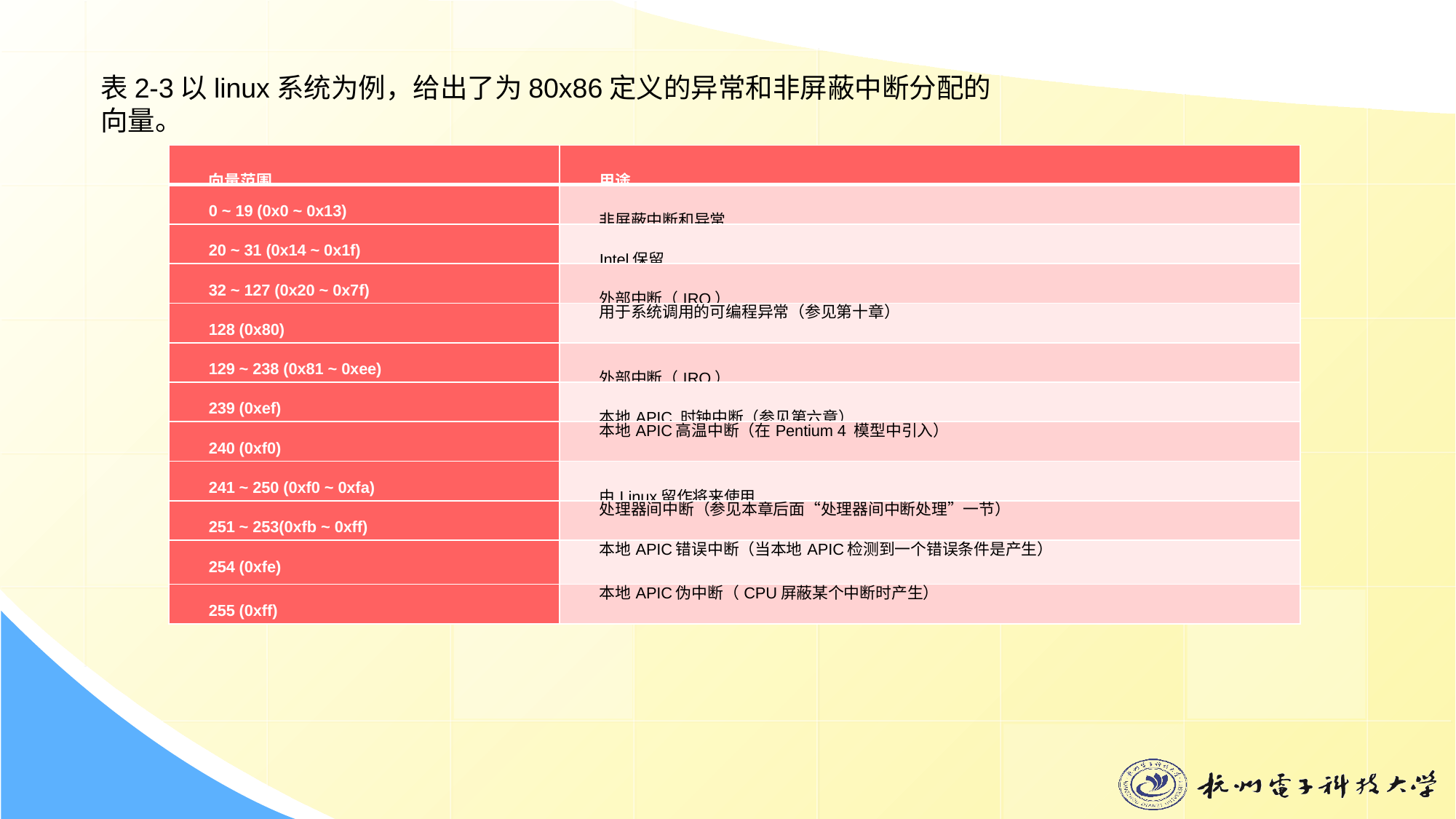

表2-3以linux系统为例，给出了为80x86定义的异常和非屏蔽中断分配的向量。
| 向量范围 | 用途 |
| --- | --- |
| 0 ~ 19 (0x0 ~ 0x13) | 非屏蔽中断和异常 |
| 20 ~ 31 (0x14 ~ 0x1f) | Intel保留 |
| 32 ~ 127 (0x20 ~ 0x7f) | 外部中断（IRQ） |
| 128 (0x80) | 用于系统调用的可编程异常（参见第十章） |
| 129 ~ 238 (0x81 ~ 0xee) | 外部中断（IRQ） |
| 239 (0xef) | 本地APIC 时钟中断（参见第六章） |
| 240 (0xf0) | 本地APIC高温中断（在Pentium 4 模型中引入） |
| 241 ~ 250 (0xf0 ~ 0xfa) | 由Linux留作将来使用 |
| 251 ~ 253(0xfb ~ 0xff) | 处理器间中断（参见本章后面“处理器间中断处理”一节） |
| 254 (0xfe) | 本地APIC错误中断（当本地APIC检测到一个错误条件是产生） |
| 255 (0xff) | 本地APIC伪中断（CPU屏蔽某个中断时产生） |